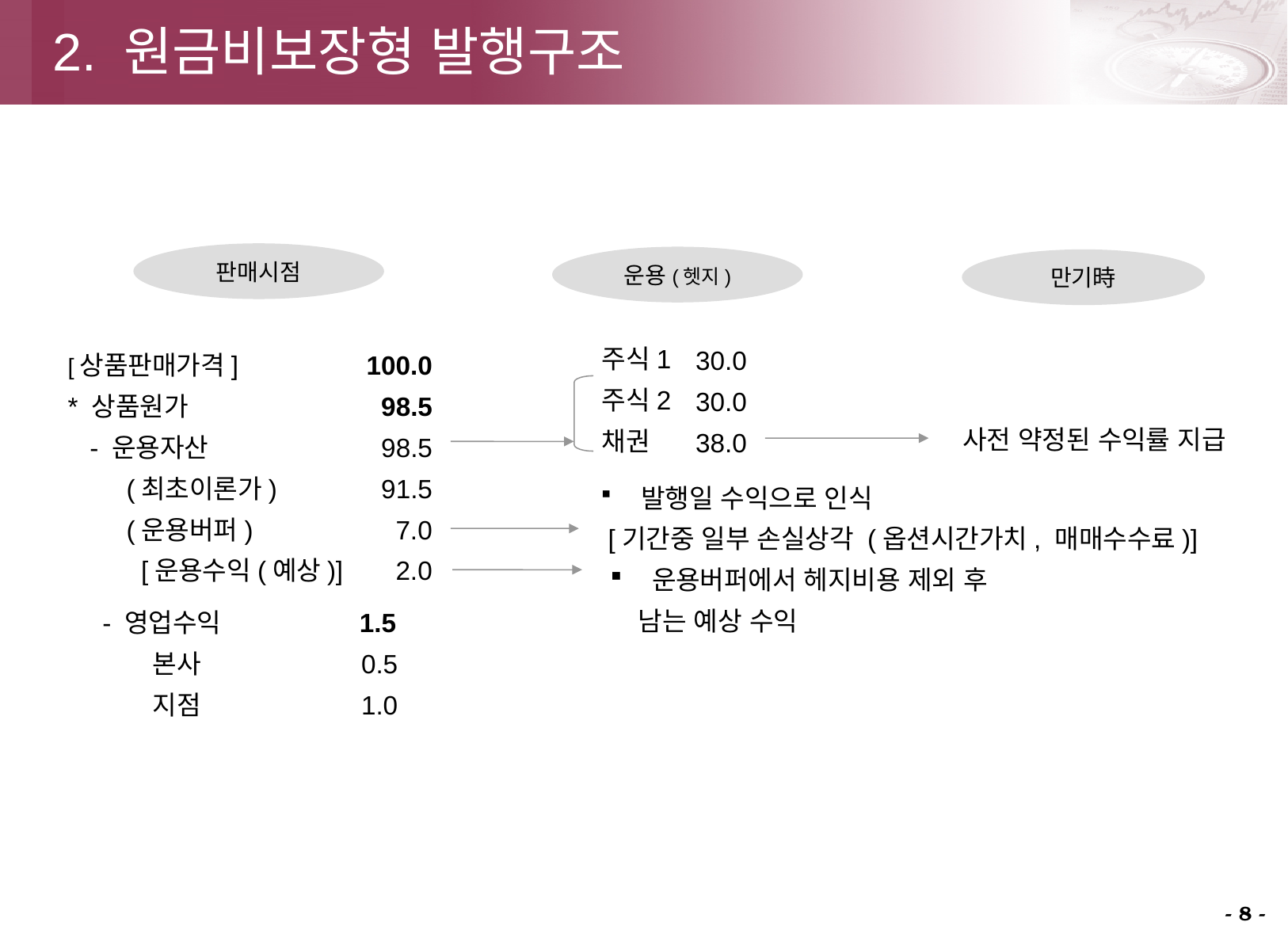

2. 원금비보장형 발행구조
판매시점
운용(헷지)
만기時

주식1
주식2
채권

30.0
30.0
38.0

[상품판매가격]
* 상품원가
   - 운용자산
        (최초이론가)
        (운용버퍼)
          [운용수익(예상)]
100.0
98.5
98.5
91.5
7.0
2.0

 사전 약정된 수익률 지급

 발행일 수익으로 인식
 [기간중 일부 손실상각 (옵션시간가치, 매매수수료)]

 운용버퍼에서 헤지비용 제외 후 남는 예상 수익

- 영업수익                  1.5
      본사                     0.5
      지점                     1.0